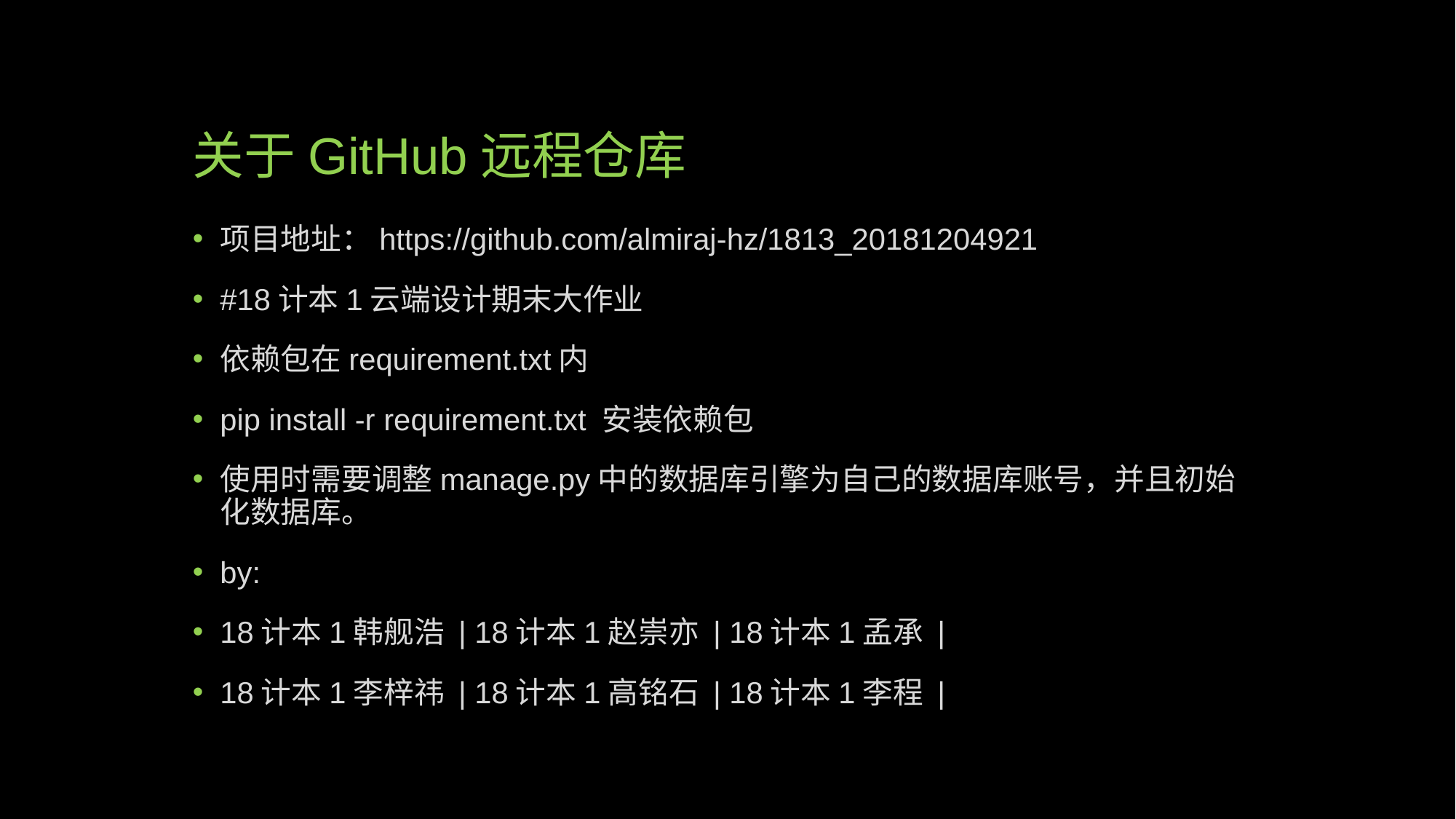

# 关于GitHub远程仓库
项目地址：https://github.com/almiraj-hz/1813_20181204921
#18计本1云端设计期末大作业
依赖包在requirement.txt内
pip install -r requirement.txt 安装依赖包
使用时需要调整manage.py中的数据库引擎为自己的数据库账号，并且初始化数据库。
by:
18计本1韩舰浩 | 18计本1赵崇亦 | 18计本1孟承 |
18计本1李梓祎 | 18计本1高铭石 | 18计本1李程 |